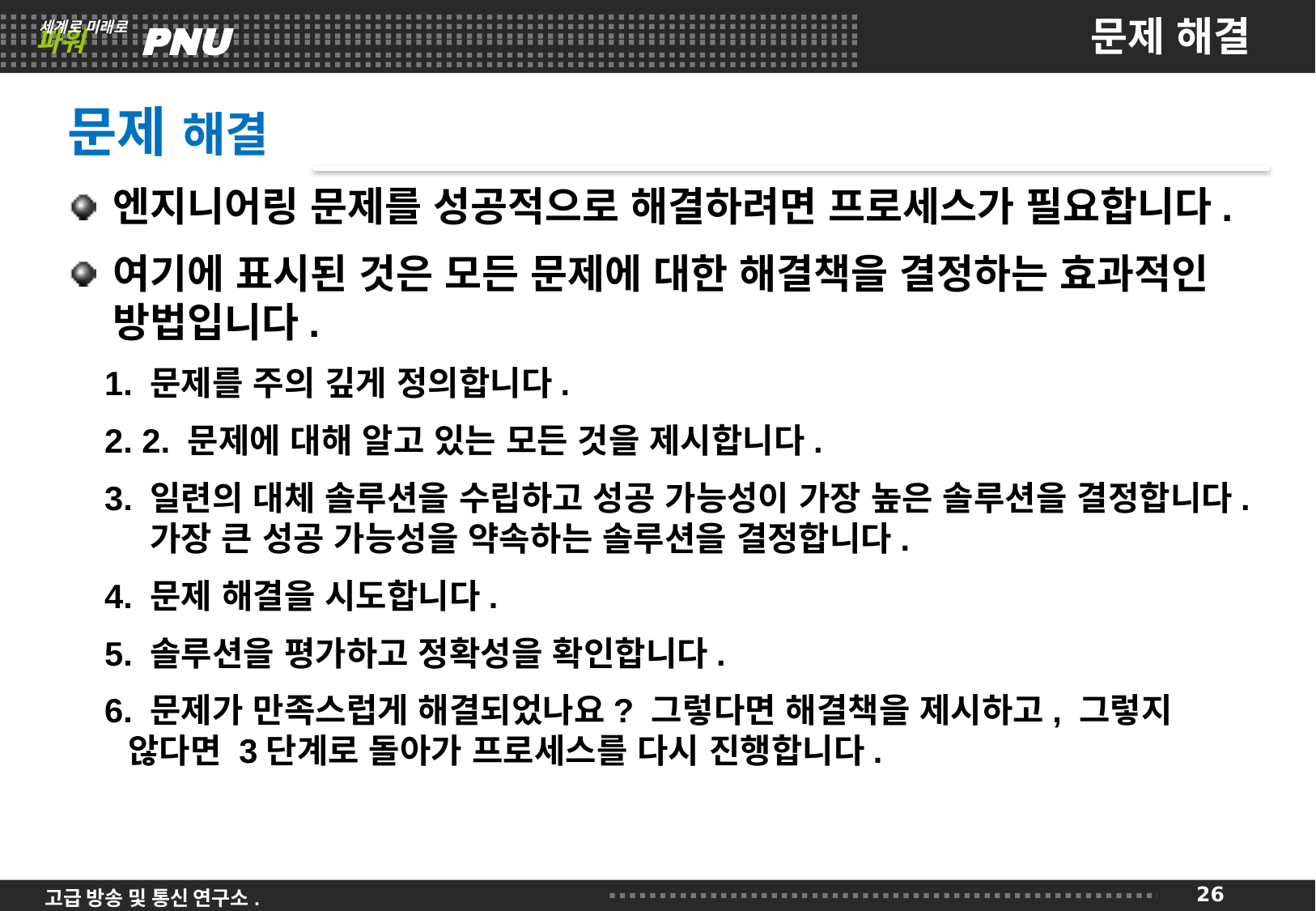

# 문제 해결
문제 해결
엔지니어링 문제를 성공적으로 해결하려면 프로세스가 필요합니다.
여기에 표시된 것은 모든 문제에 대한 해결책을 결정하는 효과적인 방법입니다.
    1. 문제를 주의 깊게 정의합니다.
    2. 2. 문제에 대해 알고 있는 모든 것을 제시합니다.
    3. 일련의 대체 솔루션을 수립하고 성공 가능성이 가장 높은 솔루션을 결정합니다.
        가장 큰 성공 가능성을 약속하는 솔루션을 결정합니다.
    4. 문제 해결을 시도합니다.
    5. 솔루션을 평가하고 정확성을 확인합니다.
    6. 문제가 만족스럽게 해결되었나요? 그렇다면 해결책을 제시하고, 그렇지 않다면 3단계로 돌아가 프로세스를 다시 진행합니다.